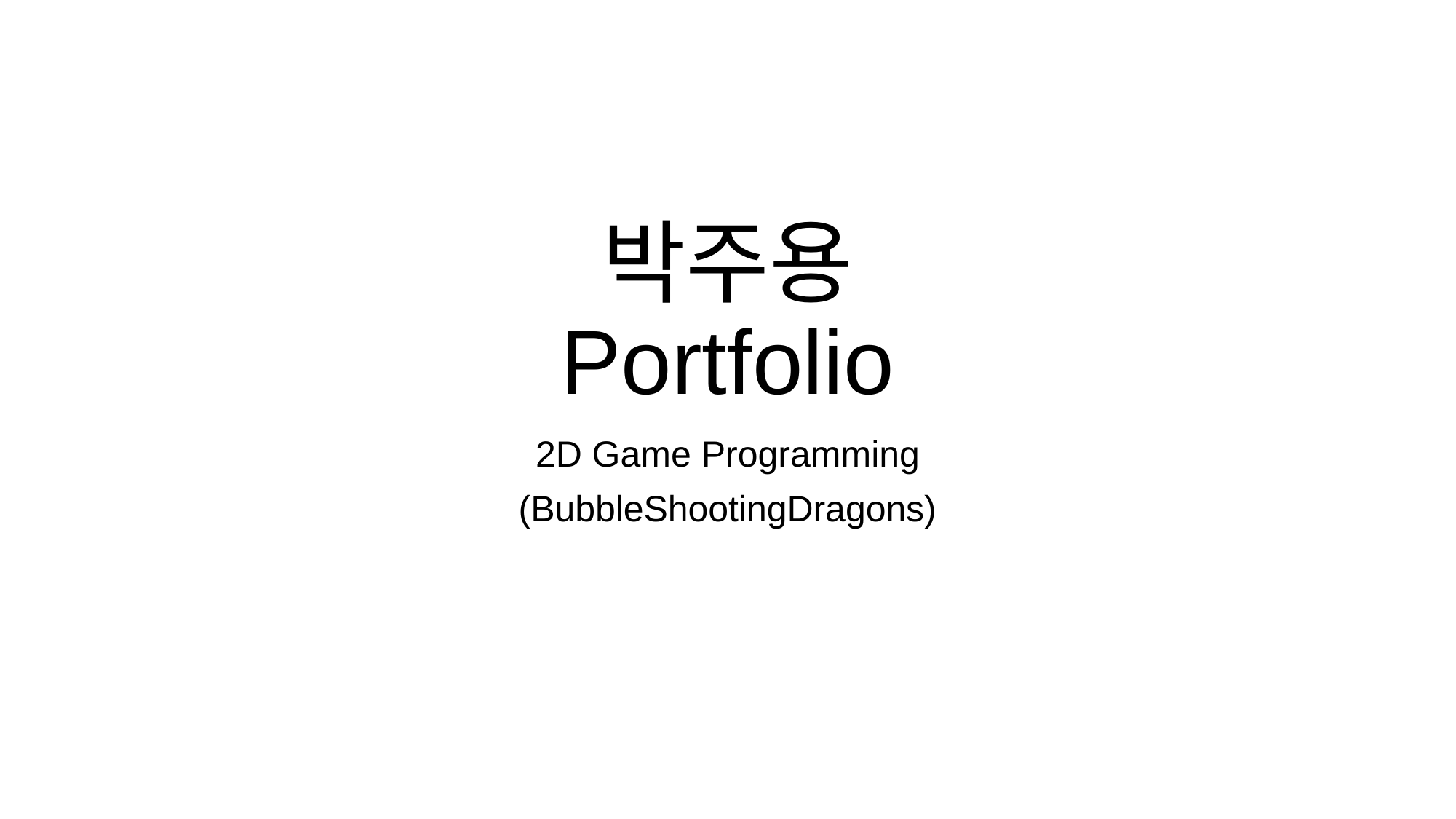

# 박주용 Portfolio
2D Game Programming
(BubbleShootingDragons)